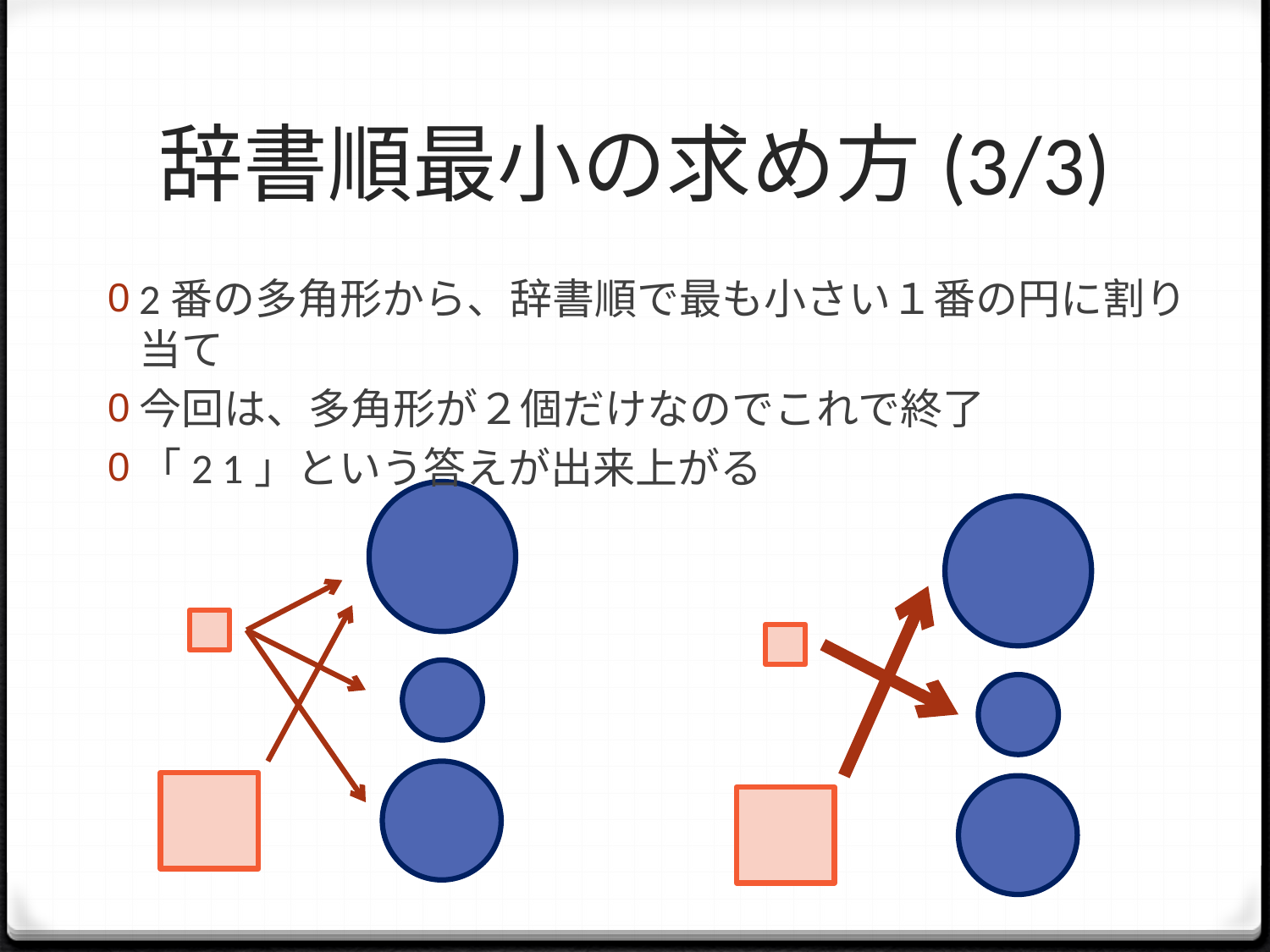

# 辞書順最小の求め方(3/3)
2番の多角形から、辞書順で最も小さい１番の円に割り当て
今回は、多角形が２個だけなのでこれで終了
「2 1」という答えが出来上がる